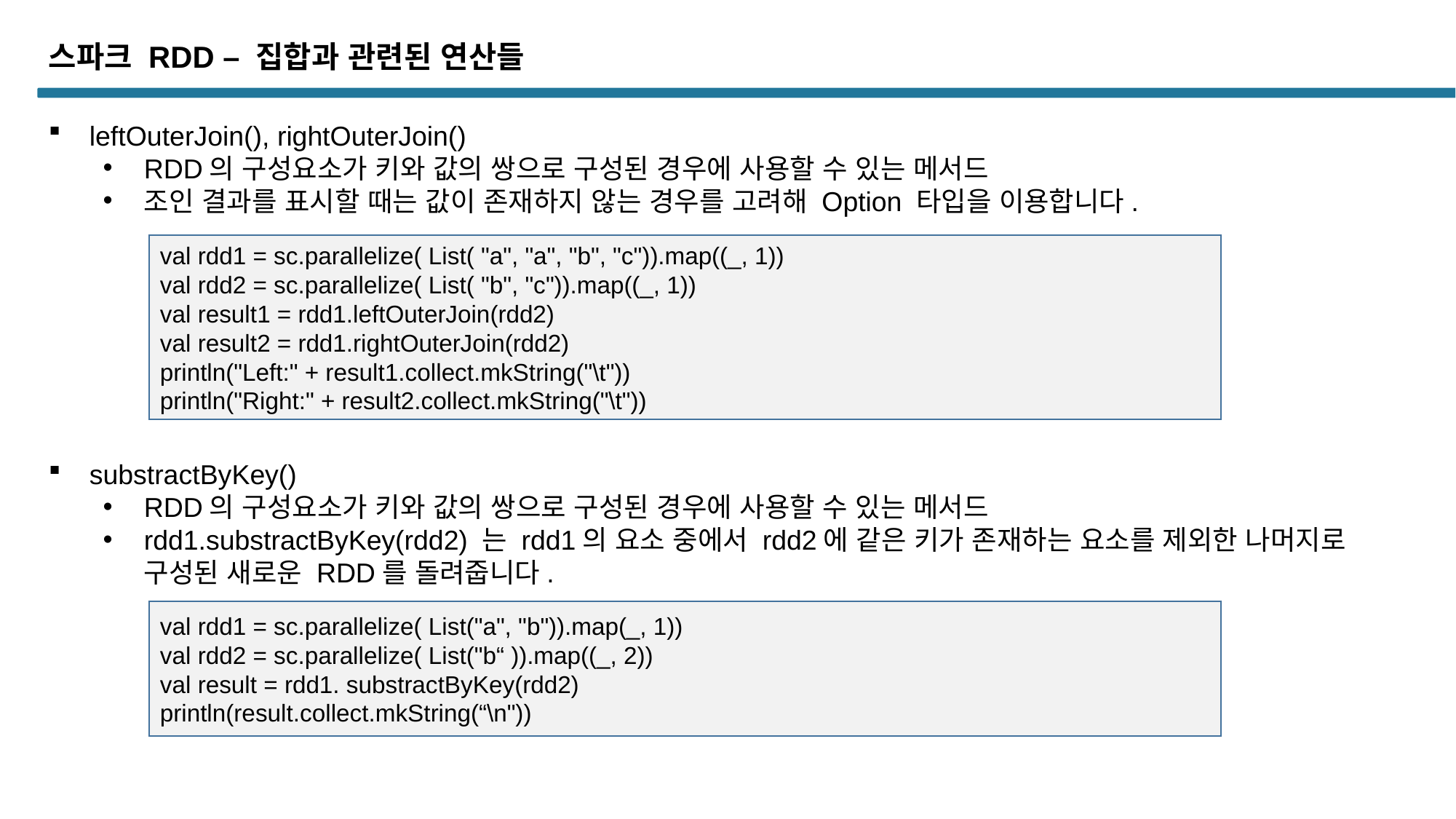

스파크 RDD – 집합과 관련된 연산들
leftOuterJoin(), rightOuterJoin()
RDD의 구성요소가 키와 값의 쌍으로 구성된 경우에 사용할 수 있는 메서드
조인 결과를 표시할 때는 값이 존재하지 않는 경우를 고려해 Option 타입을 이용합니다.
val rdd1 = sc.parallelize( List( "a", "a", "b", "c")).map((_, 1))
val rdd2 = sc.parallelize( List( "b", "c")).map((_, 1))
val result1 = rdd1.leftOuterJoin(rdd2)
val result2 = rdd1.rightOuterJoin(rdd2)
println("Left:" + result1.collect.mkString("\t"))
println("Right:" + result2.collect.mkString("\t"))
substractByKey()
RDD의 구성요소가 키와 값의 쌍으로 구성된 경우에 사용할 수 있는 메서드
rdd1.substractByKey(rdd2) 는 rdd1의 요소 중에서 rdd2에 같은 키가 존재하는 요소를 제외한 나머지로 구성된 새로운 RDD를 돌려줍니다.

val rdd1 = sc.parallelize( List("a", "b")).map(_, 1))
val rdd2 = sc.parallelize( List("b“ )).map((_, 2))
val result = rdd1. substractByKey(rdd2)
println(result.collect.mkString(“\n"))